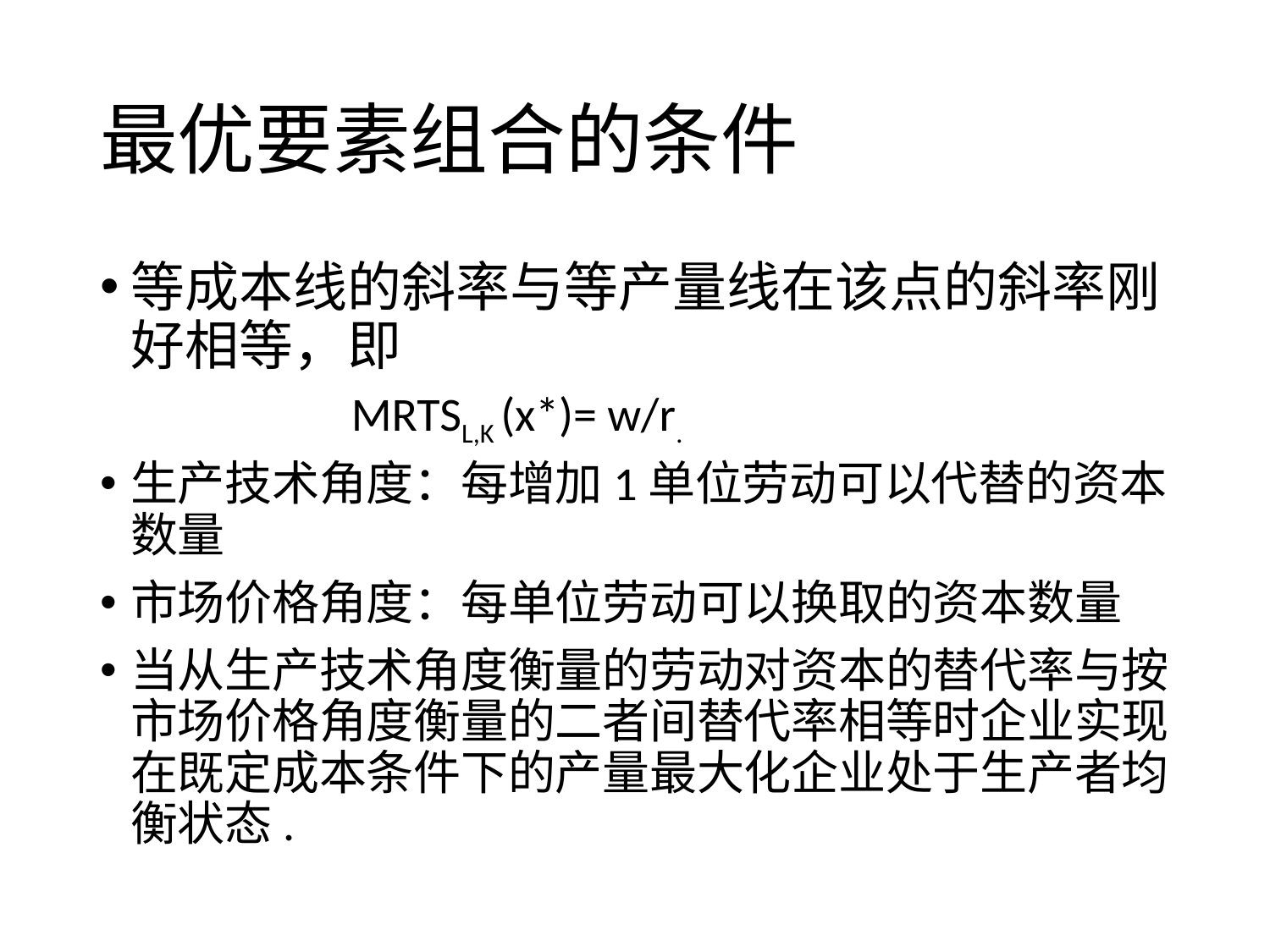

# 最优要素组合的条件
等成本线的斜率与等产量线在该点的斜率刚好相等，即
                  MRTSL,K (x*)= w/r.
生产技术角度：每增加1单位劳动可以代替的资本数量
市场价格角度：每单位劳动可以换取的资本数量
当从生产技术角度衡量的劳动对资本的替代率与按市场价格角度衡量的二者间替代率相等时企业实现在既定成本条件下的产量最大化企业处于生产者均衡状态.